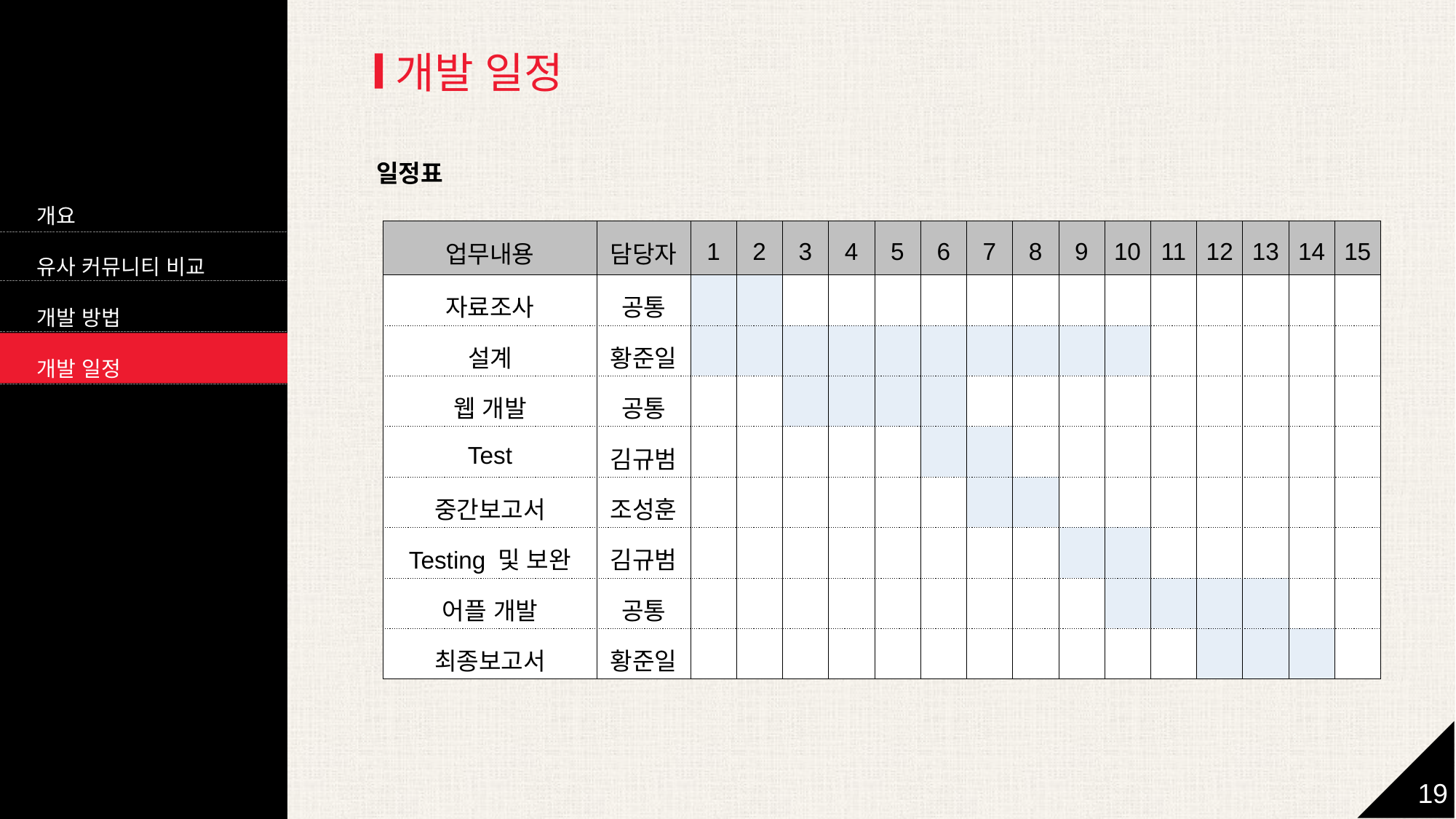

개발 일정

일정표
개요
유사 커뮤니티 비교
개발 방법
개발 일정
| 업무내용 | 담당자 | 1 | 2 | 3 | 4 | 5 | 6 | 7 | 8 | 9 | 10 | 11 | 12 | 13 | 14 | 15 |
| --- | --- | --- | --- | --- | --- | --- | --- | --- | --- | --- | --- | --- | --- | --- | --- | --- |
| 자료조사 | 공통 |  |  |  |  |  |  |  |  |  |  |  |  |  |  |  |
| 설계 | 황준일 |  |  |  |  |  |  |  |  |  |  |  |  |  |  |  |
| 웹 개발 | 공통 |  |  |  |  |  |  |  |  |  |  |  |  |  |  |  |
| Test | 김규범 |  |  |  |  |  |  |  |  |  |  |  |  |  |  |  |
| 중간보고서 | 조성훈 |  |  |  |  |  |  |  |  |  |  |  |  |  |  |  |
| Testing 및 보완 | 김규범 |  |  |  |  |  |  |  |  |  |  |  |  |  |  |  |
| 어플 개발 | 공통 |  |  |  |  |  |  |  |  |  |  |  |  |  |  |  |
| 최종보고서 | 황준일 |  |  |  |  |  |  |  |  |  |  |  |  |  |  |  |

19